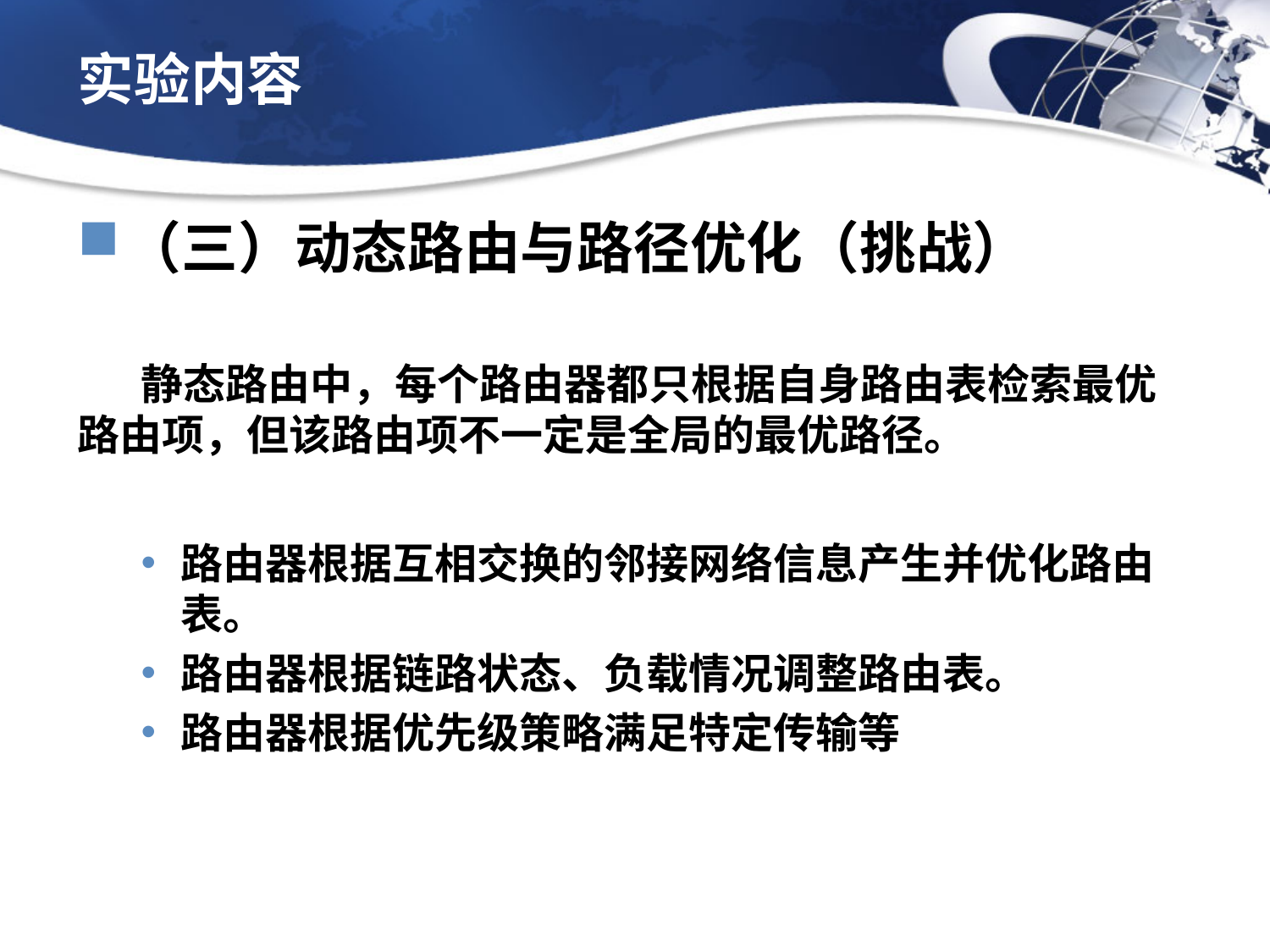

# 实验内容
（三）动态路由与路径优化（挑战）

静态路由中，每个路由器都只根据自身路由表检索最优路由项，但该路由项不一定是全局的最优路径。

路由器根据互相交换的邻接网络信息产生并优化路由表。
路由器根据链路状态、负载情况调整路由表。
路由器根据优先级策略满足特定传输等